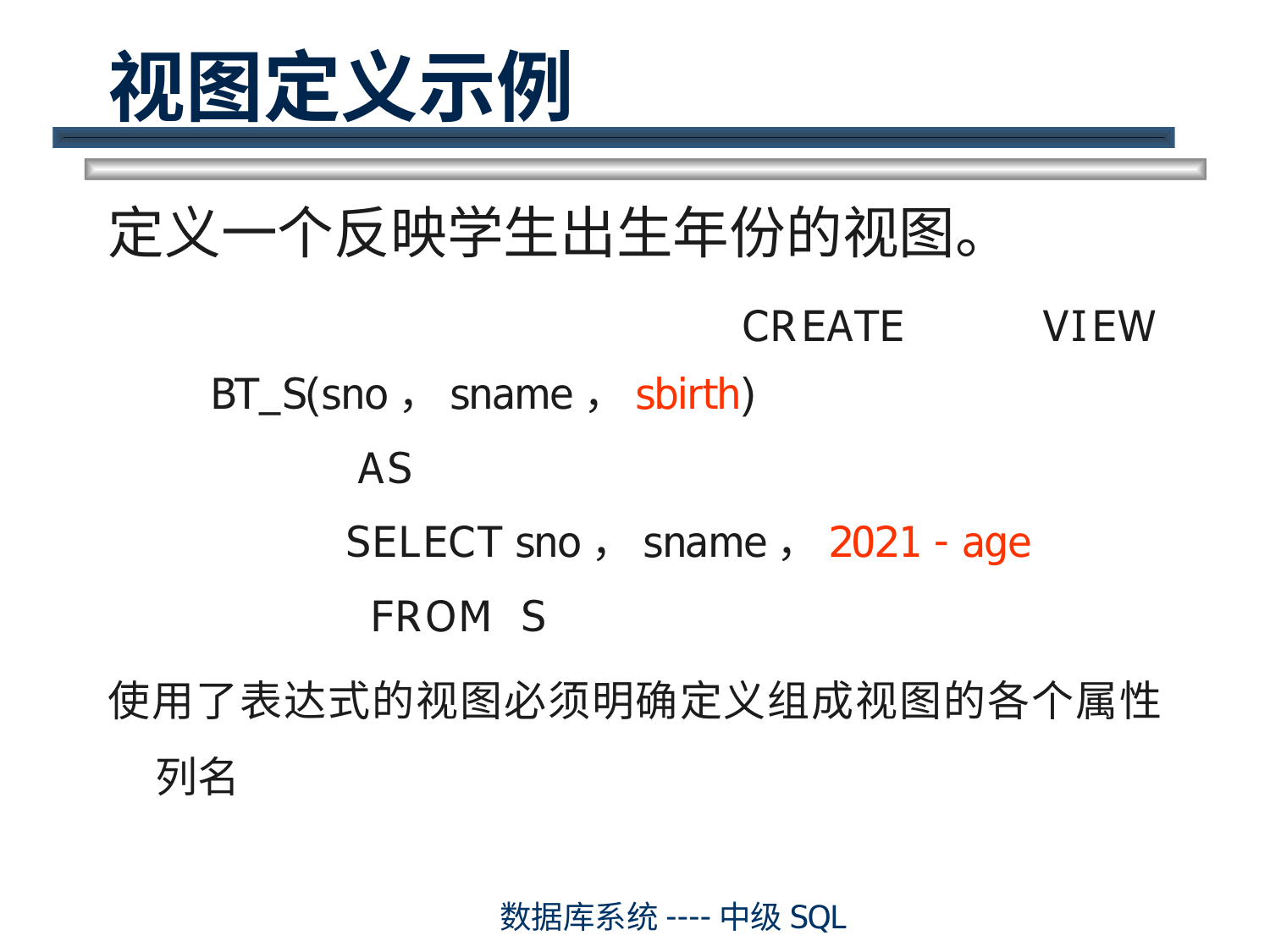

# 视图定义示例
定义一个反映学生出生年份的视图。
        CREATE  VIEW BT_S(sno，sname，sbirth)
               AS
              SELECT sno，sname，2021 - age
                FROM  S
使用了表达式的视图必须明确定义组成视图的各个属性列名
数据库系统----中级SQL